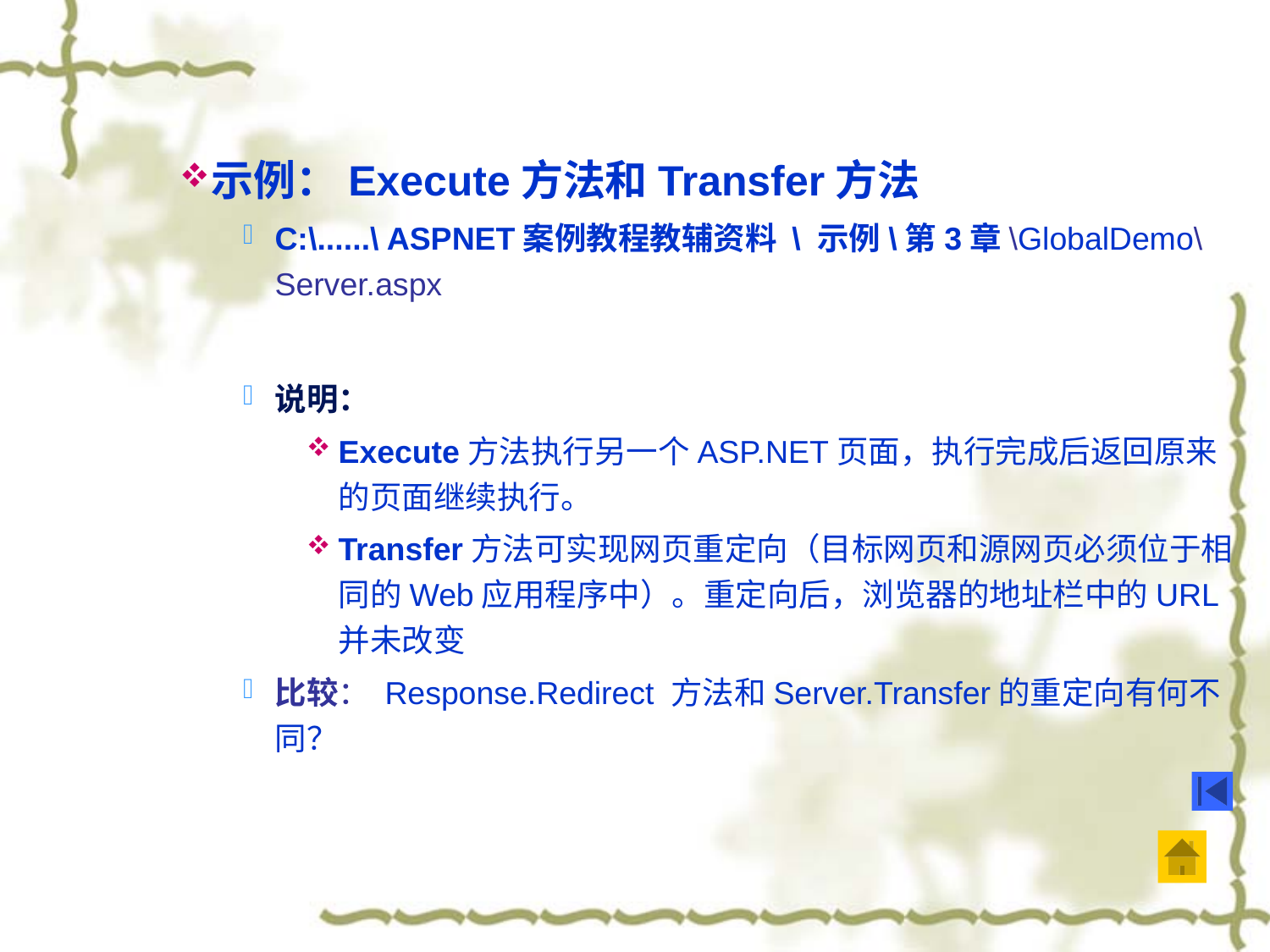

示例：Execute方法和Transfer方法
C:\......\ ASPNET案例教程教辅资料 \ 示例\第3章\GlobalDemo\Server.aspx

说明：
Execute方法执行另一个ASP.NET页面，执行完成后返回原来的页面继续执行。
Transfer方法可实现网页重定向（目标网页和源网页必须位于相同的Web应用程序中）。重定向后，浏览器的地址栏中的URL并未改变
比较： Response.Redirect 方法和Server.Transfer的重定向有何不同？